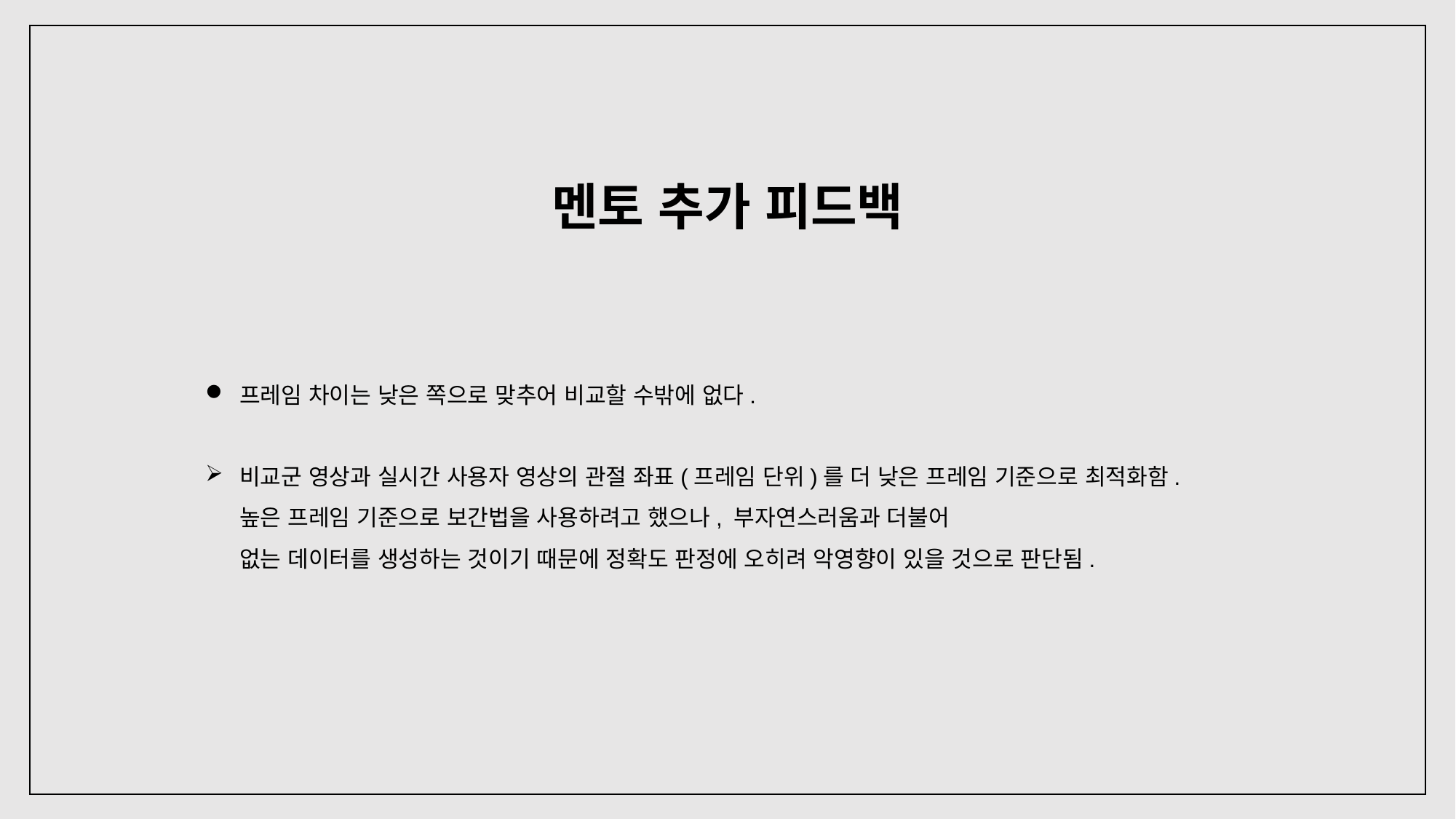

멘토 추가 피드백
프레임 차이는 낮은 쪽으로 맞추어 비교할 수밖에 없다.

비교군 영상과 실시간 사용자 영상의 관절 좌표(프레임 단위)를 더 낮은 프레임 기준으로 최적화함.
높은 프레임 기준으로 보간법을 사용하려고 했으나, 부자연스러움과 더불어
없는 데이터를 생성하는 것이기 때문에 정확도 판정에 오히려 악영향이 있을 것으로 판단됨.